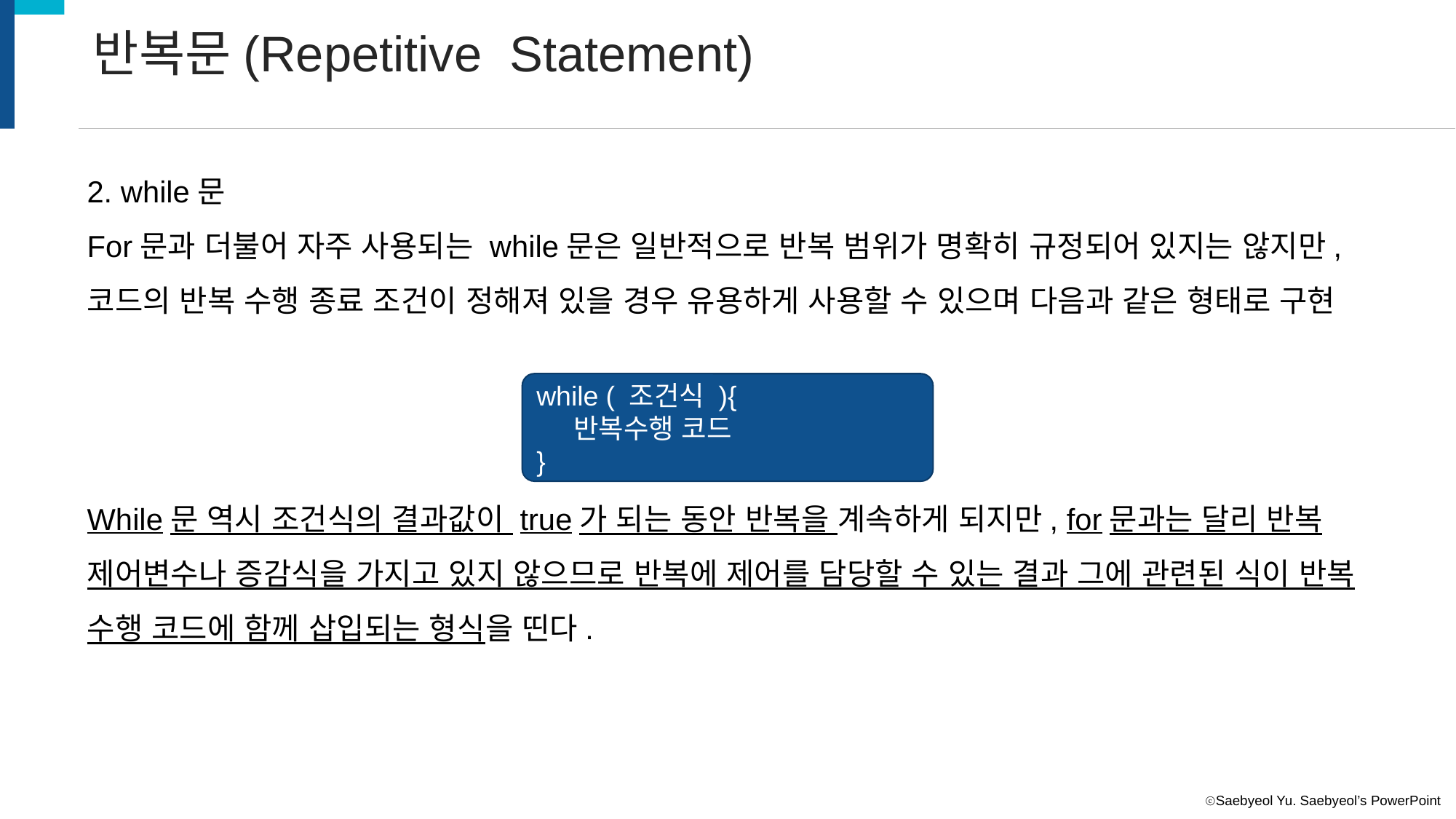

반복문(Repetitive  Statement)
2. while문
For문과 더불어 자주 사용되는 while문은 일반적으로 반복 범위가 명확히 규정되어 있지는 않지만,
코드의 반복 수행 종료 조건이 정해져 있을 경우 유용하게 사용할 수 있으며 다음과 같은 형태로 구현

While문 역시 조건식의 결과값이 true가 되는 동안 반복을 계속하게 되지만, for문과는 달리 반복 제어변수나 증감식을 가지고 있지 않으므로 반복에 제어를 담당할 수 있는 결과 그에 관련된 식이 반복 수행 코드에 함께 삽입되는 형식을 띤다.
while ( 조건식 ){
    반복수행 코드
}